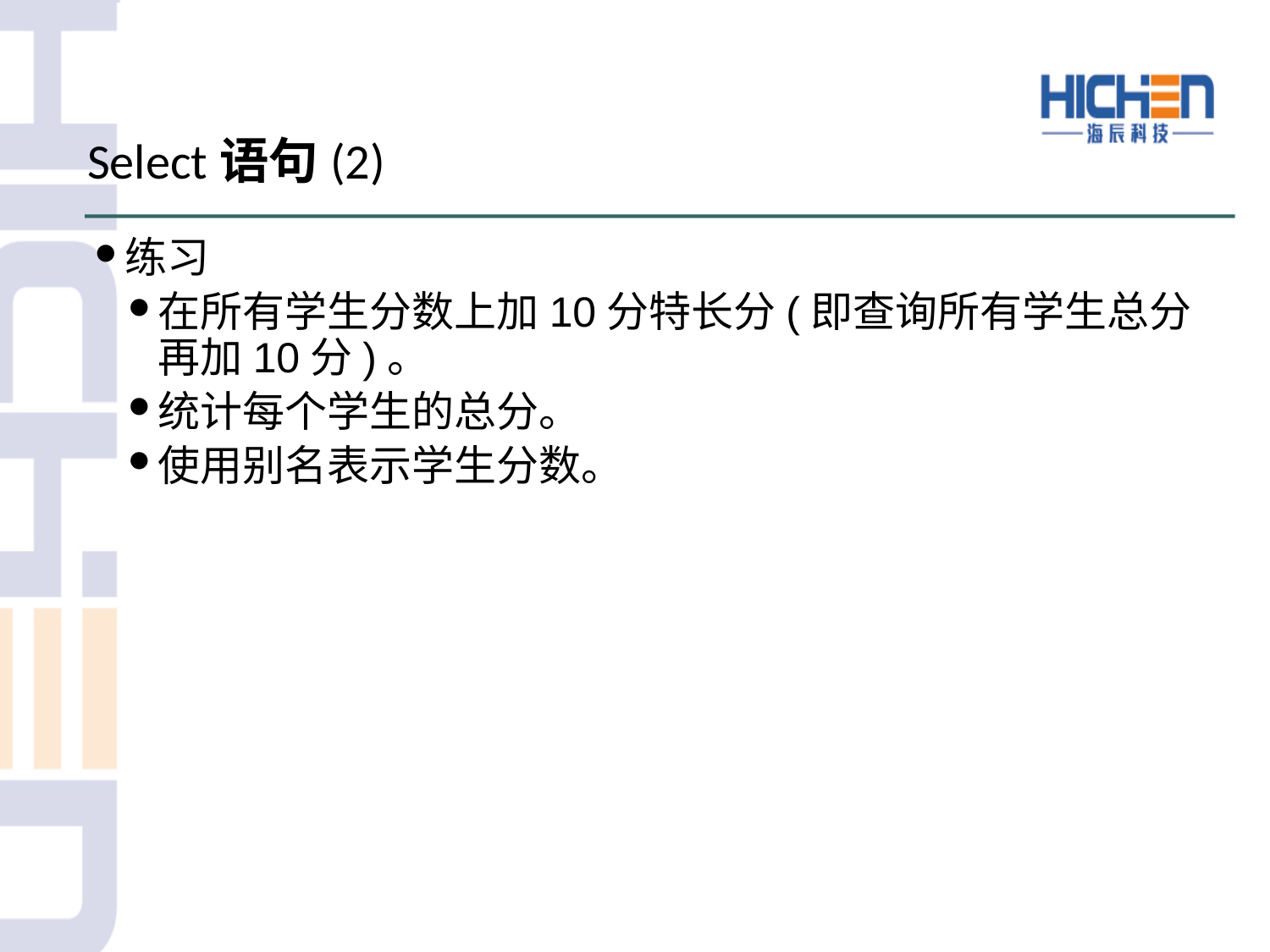

Select语句(2)

练习
在所有学生分数上加10分特长分(即查询所有学生总分再加10分)。
统计每个学生的总分。
使用别名表示学生分数。